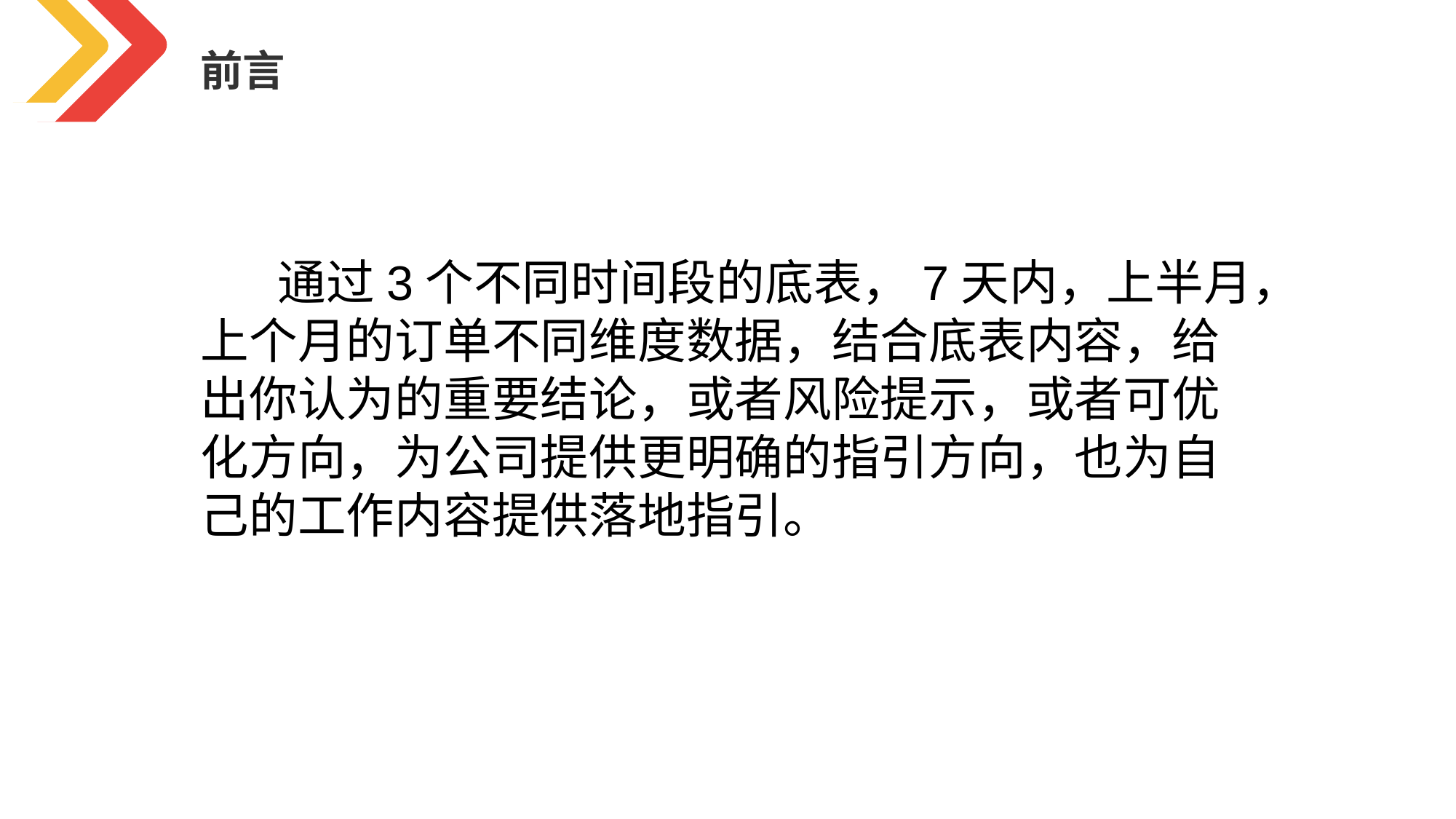

前言

      通过3个不同时间段的底表，7天内，上半月，上个月的订单不同维度数据，结合底表内容，给出你认为的重要结论，或者风险提示，或者可优化方向，为公司提供更明确的指引方向，也为自己的工作内容提供落地指引。